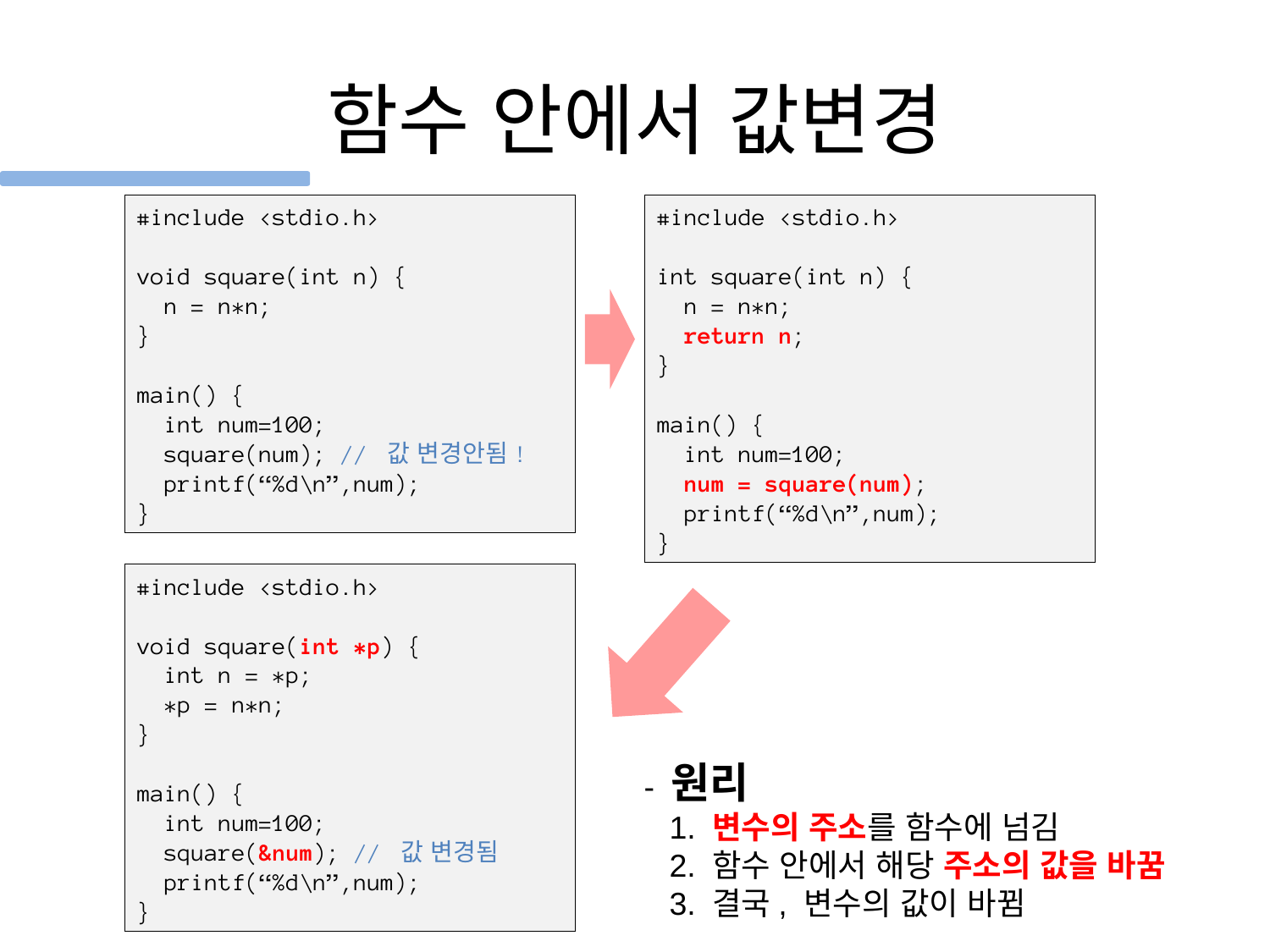

# 함수 안에서 값변경

#include <stdio.h>

void square(int n) {
  n = n*n;
}

main() {
  int num=100;
  square(num); // 값 변경안됨!
  printf(“%d\n”,num);
}
#include <stdio.h>

int square(int n) {
  n = n*n;
  return n;
}

main() {
  int num=100;
  num = square(num);
  printf(“%d\n”,num);
}

#include <stdio.h>

void square(int *p) {
  int n = *p;
  *p = n*n;
}

main() {
  int num=100;
  square(&num); // 값 변경됨
  printf(“%d\n”,num);
}

- 원리
  1. 변수의 주소를 함수에 넘김
  2. 함수 안에서 해당 주소의 값을 바꿈
  3. 결국, 변수의 값이 바뀜